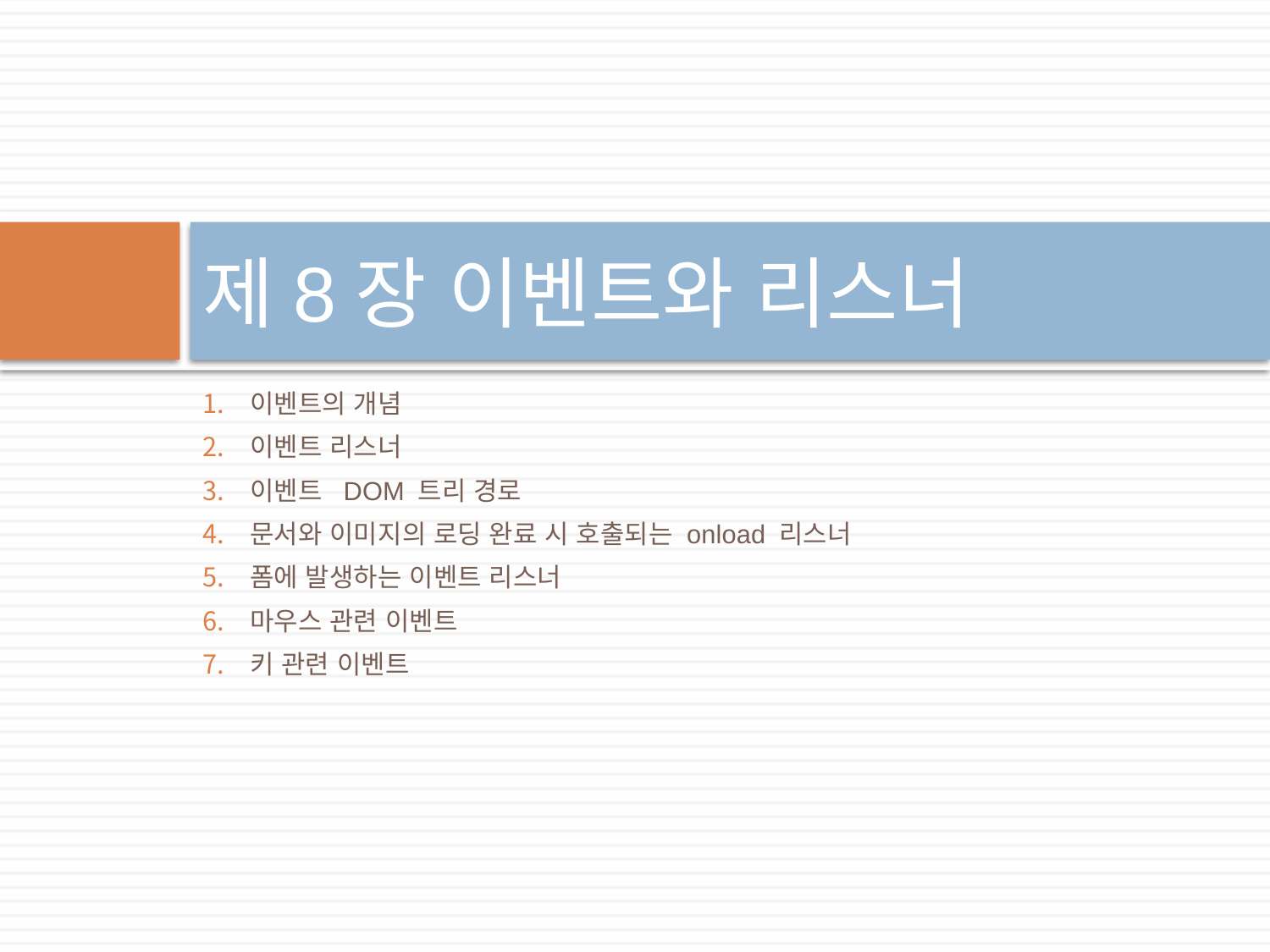

# 제8장 이벤트와 리스너
이벤트의 개념
이벤트 리스너
이벤트  DOM 트리 경로
문서와 이미지의 로딩 완료 시 호출되는 onload 리스너
폼에 발생하는 이벤트 리스너
마우스 관련 이벤트
키 관련 이벤트